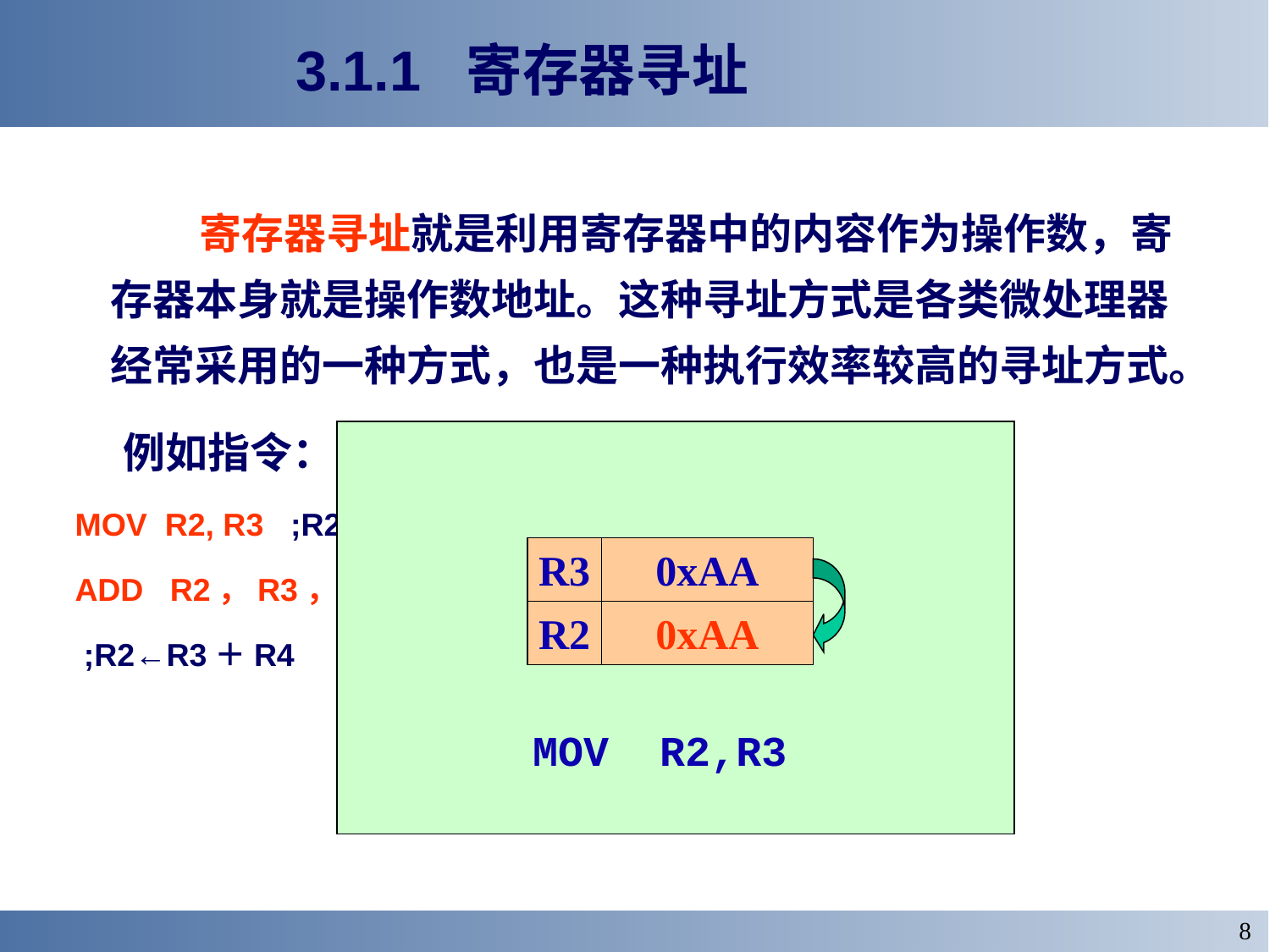

# 3.1.1  寄存器寻址
            寄存器寻址就是利用寄存器中的内容作为操作数，寄存器本身就是操作数地址。这种寻址方式是各类微处理器经常采用的一种方式，也是一种执行效率较高的寻址方式。
    例如指令：
MOV  R2, R3   ;R2←R3     R3中的内容赋给R2
ADD   R2，R3，R4
 ;R2←R3＋R4      R3和R4中的内容相加，结果赋给R2

R3
0xAA
R2
0x55

0xAA
MOV  R2,R3